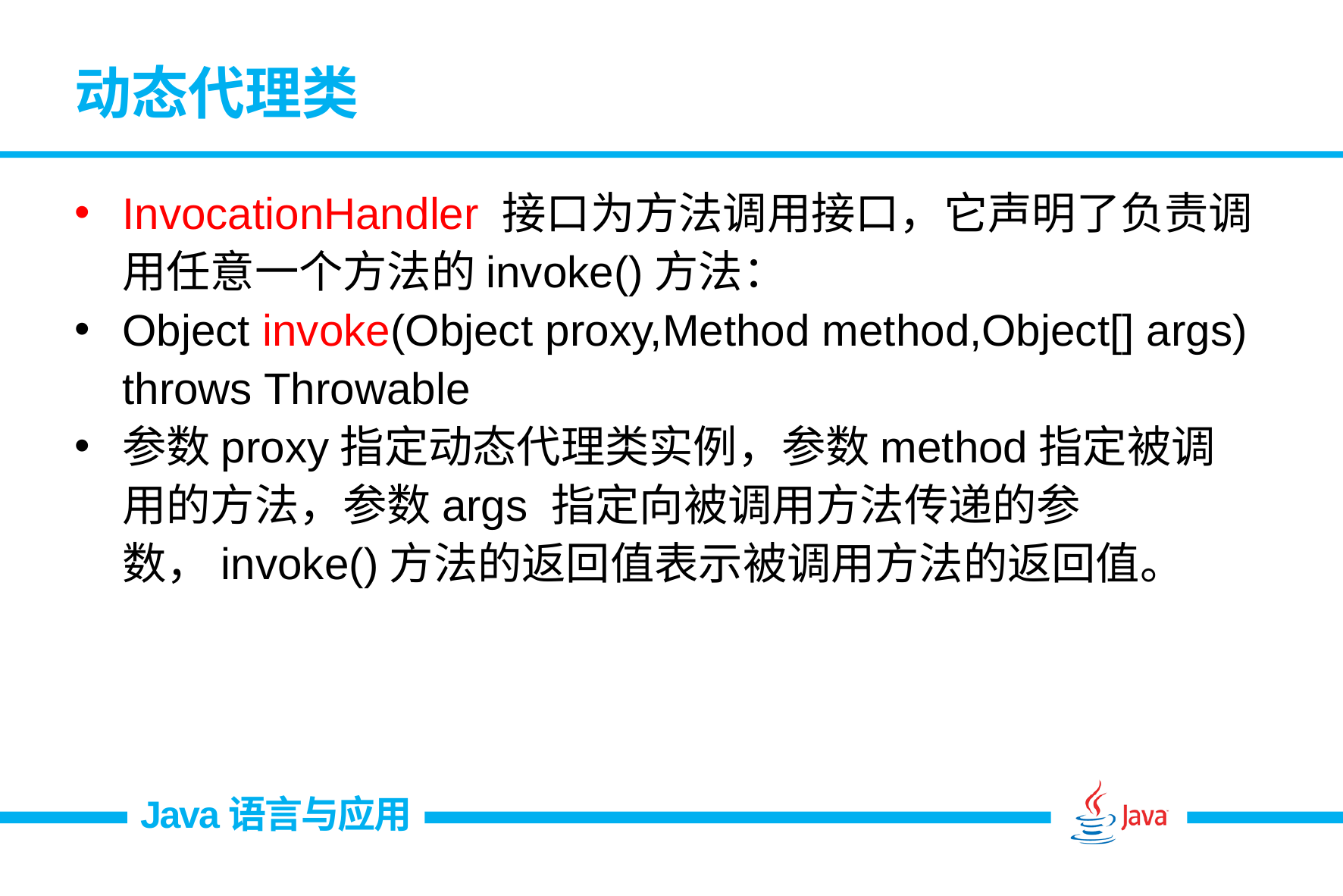

# 动态代理类
InvocationHandler 接口为方法调用接口，它声明了负责调用任意一个方法的invoke()方法：
Object invoke(Object proxy,Method method,Object[] args) throws Throwable
参数proxy指定动态代理类实例，参数method指定被调用的方法，参数args 指定向被调用方法传递的参数，invoke()方法的返回值表示被调用方法的返回值。